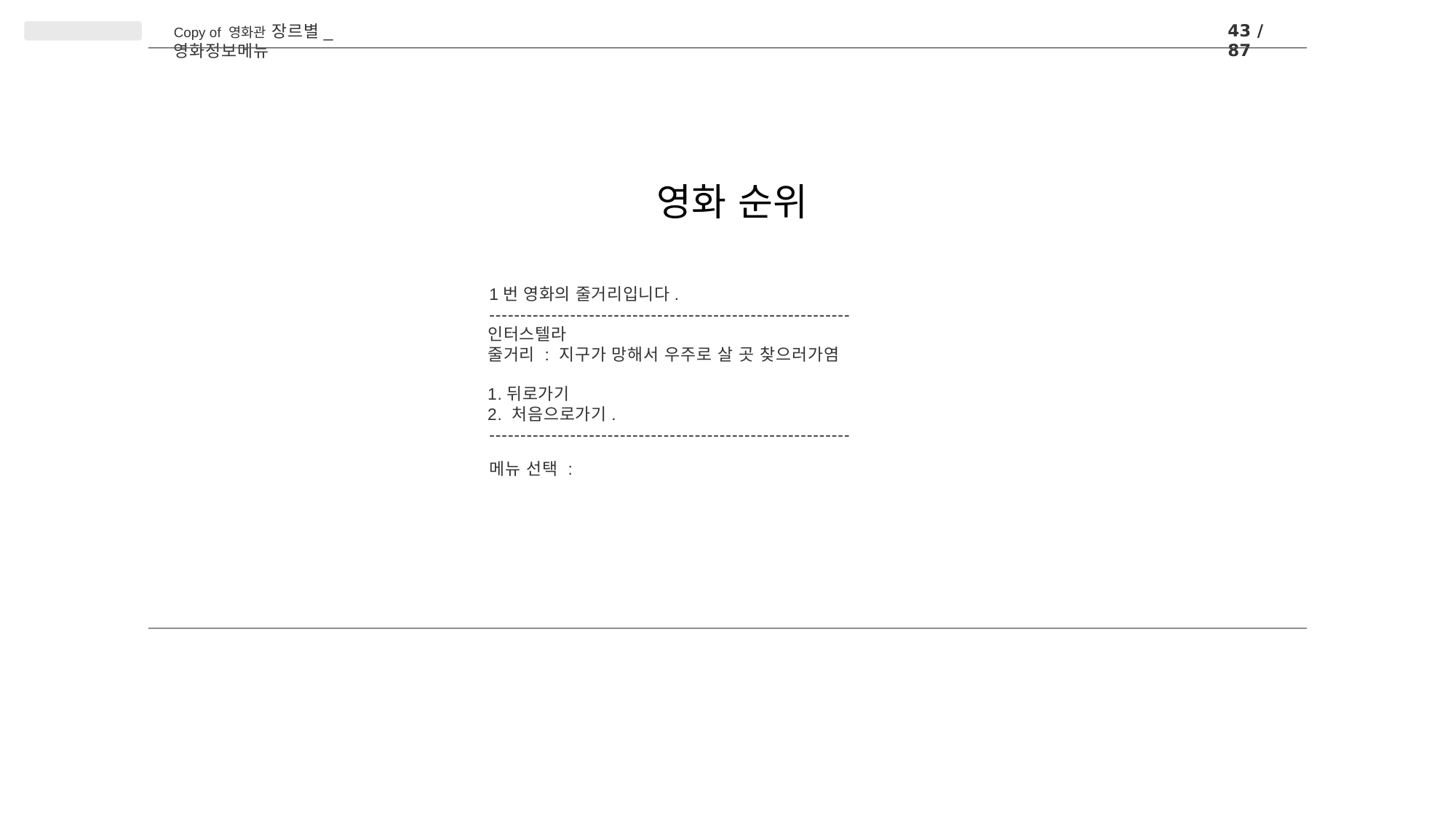

43 / 87
Copy of 영화관 장르별_영화정보메뉴

# 영화 순위
1번 영화의 줄거리입니다.
----------------------------------------------------------
인터스텔라
줄거리 : 지구가 망해서 우주로 살 곳 찾으러가염

1.뒤로가기
2. 처음으로가기.
----------------------------------------------------------

메뉴 선택 :